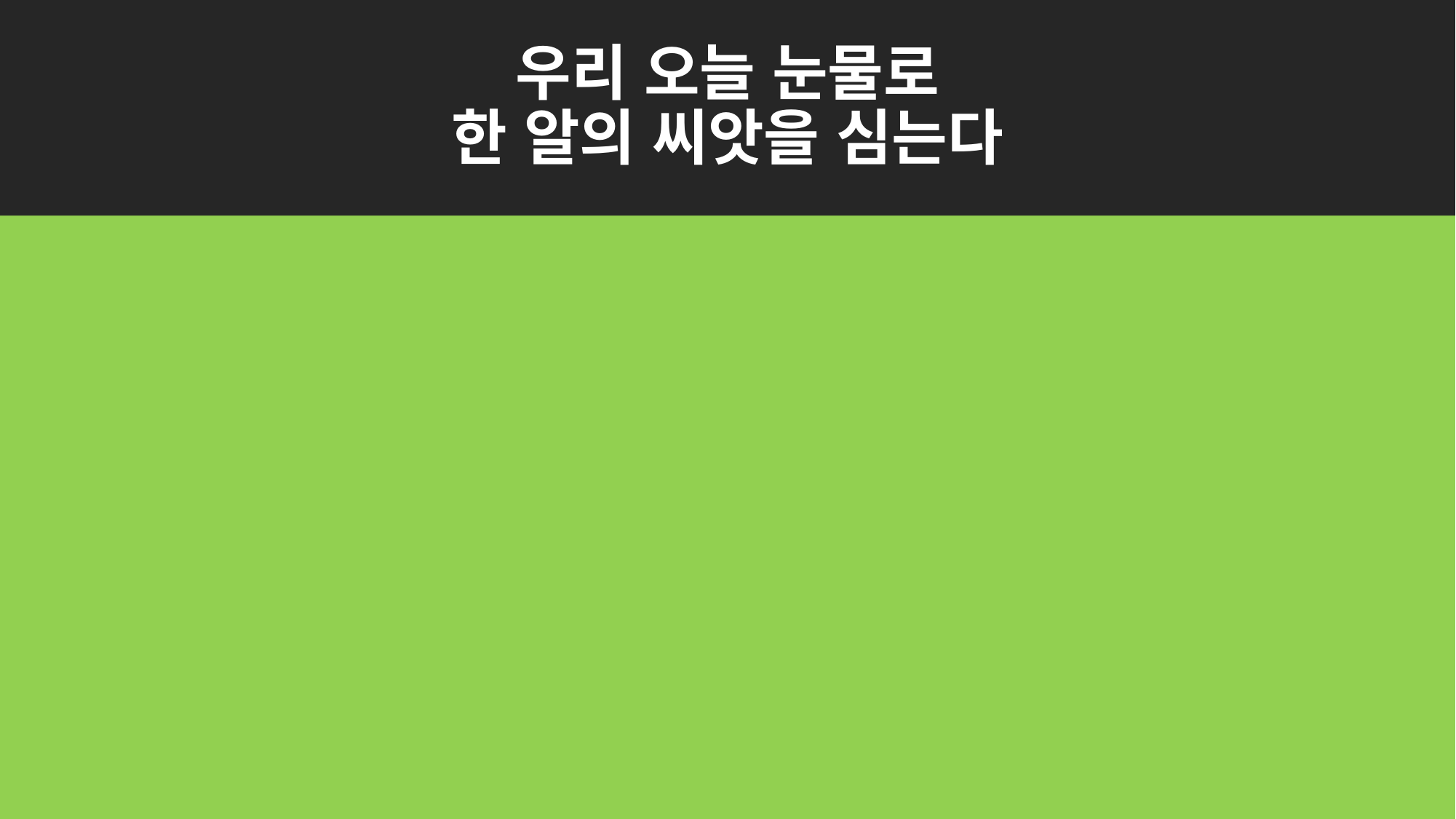

# 우리 오늘 눈물로 한 알의 씨앗을 심는다